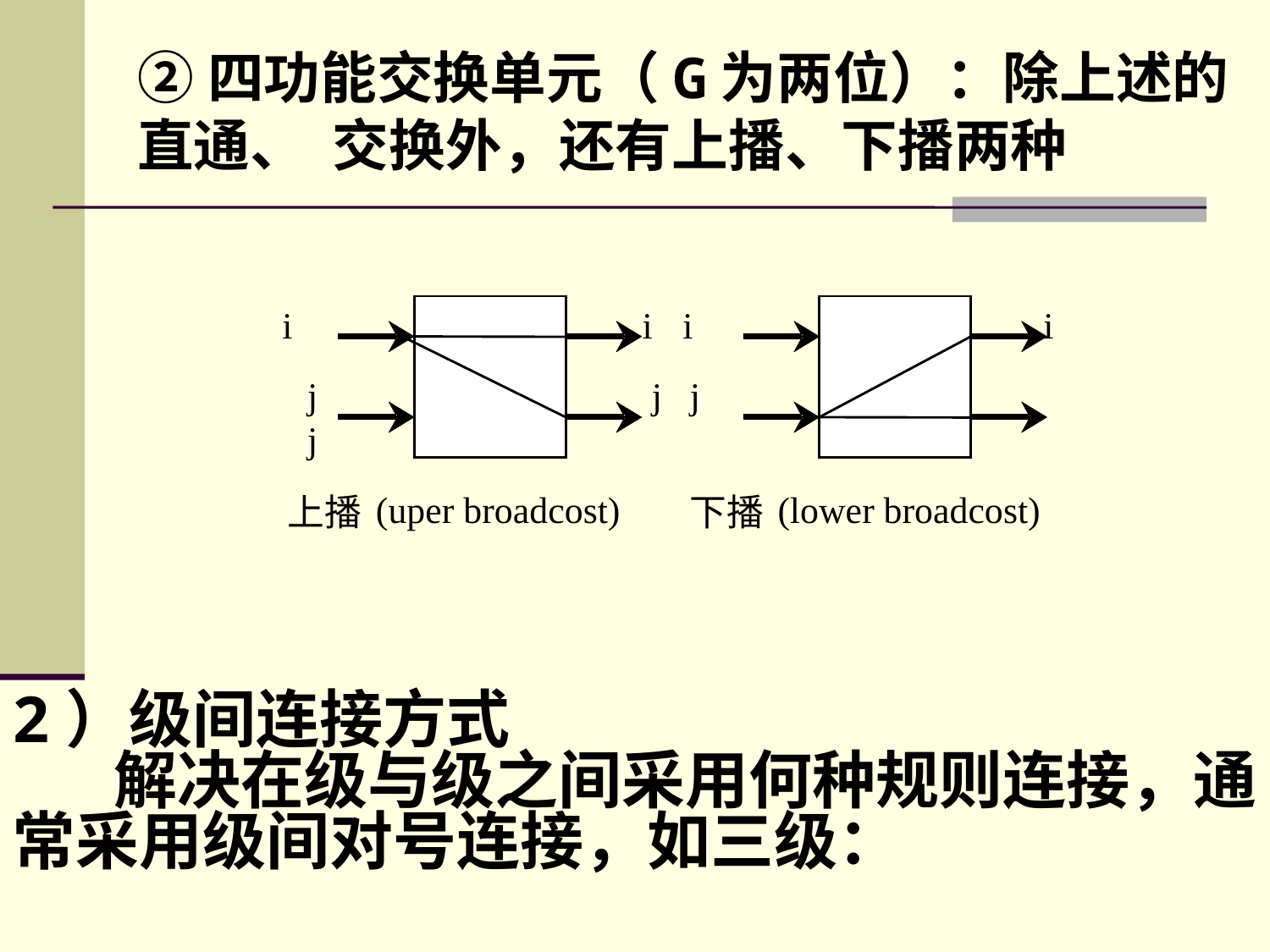

②四功能交换单元（G为两位）：除上述的直通、  交换外，还有上播、下播两种

   i
i
   i
i

j                                    j   j                                       j

(uper broadcost)

(lower broadcost)

上播
下播

2）级间连接方式
      解决在级与级之间采用何种规则连接，通常采用级间对号连接，如三级：
48